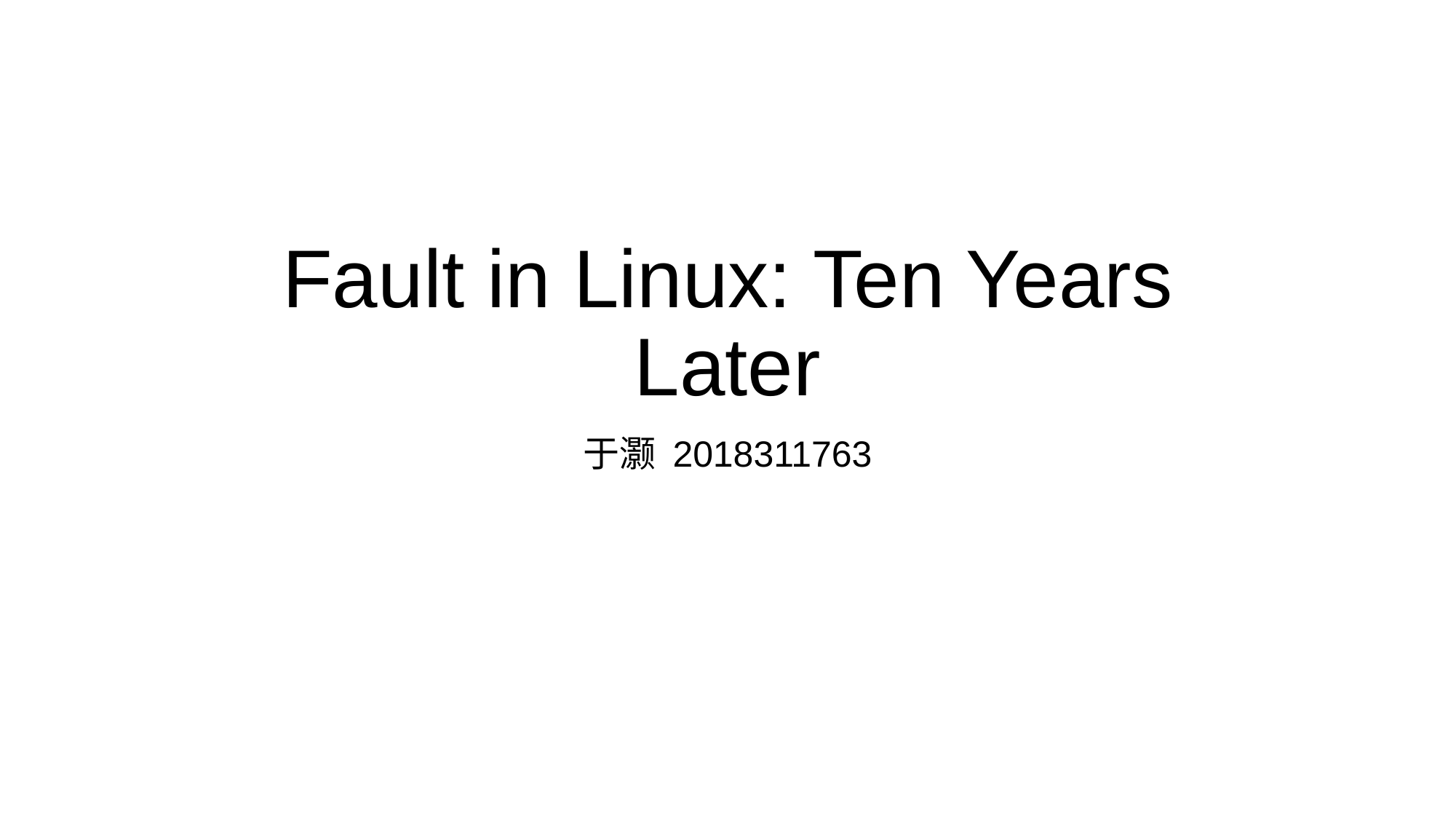

# Fault in Linux: Ten Years Later
于灏 2018311763